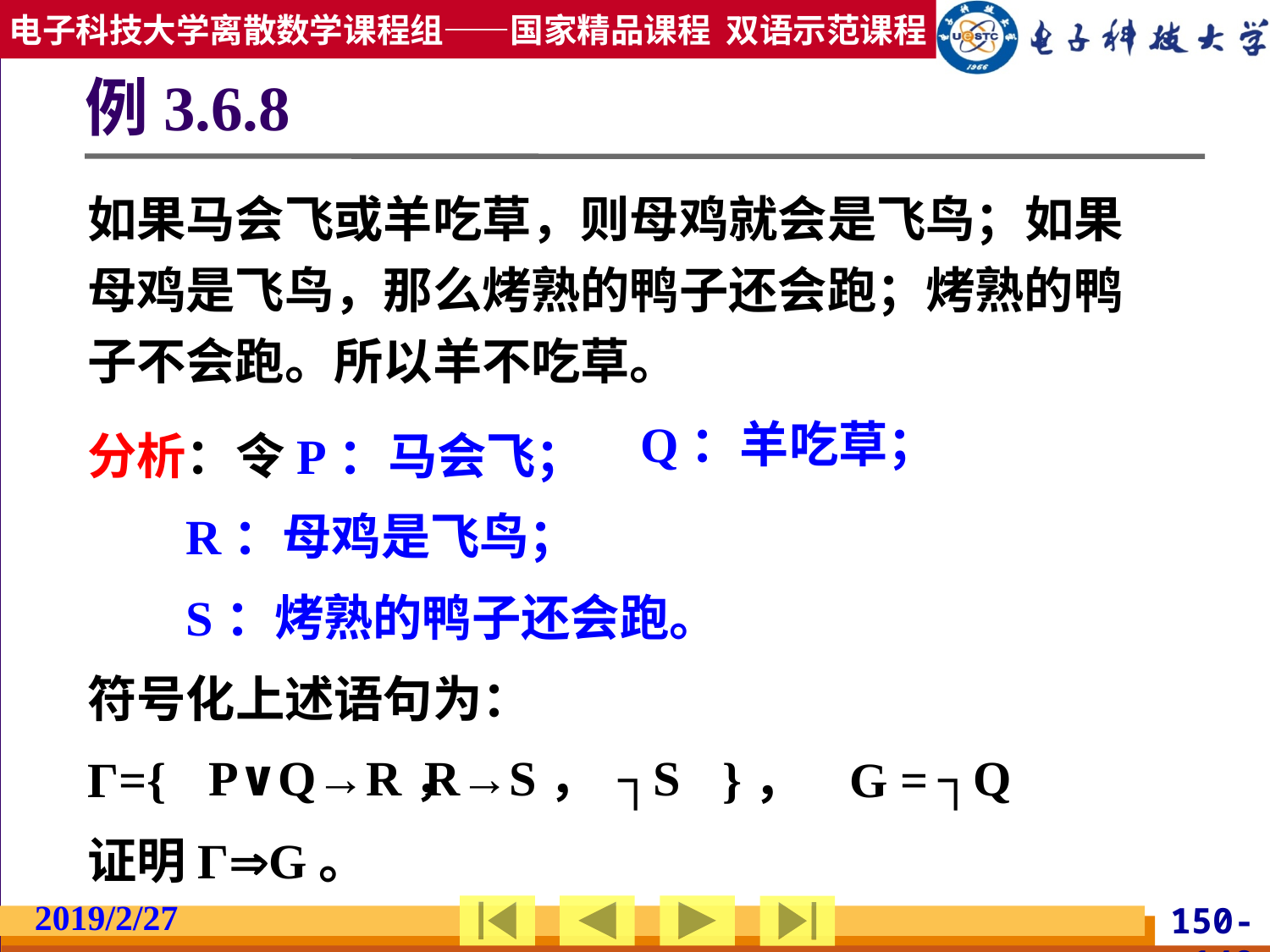

# 例3.6.8
如果马会飞或羊吃草，则母鸡就会是飞鸟；如果母鸡是飞鸟，那么烤熟的鸭子还会跑；烤熟的鸭子不会跑。所以羊不吃草。
分析：令P：马会飞；
        R：母鸡是飞鸟；
        S：烤熟的鸭子还会跑。
符号化上述语句为：
Г={					}，	G =
证明Г⇒G。
Q：羊吃草；
P∨Q→R，
R→S，
┐S
 ┐Q
2019/2/27